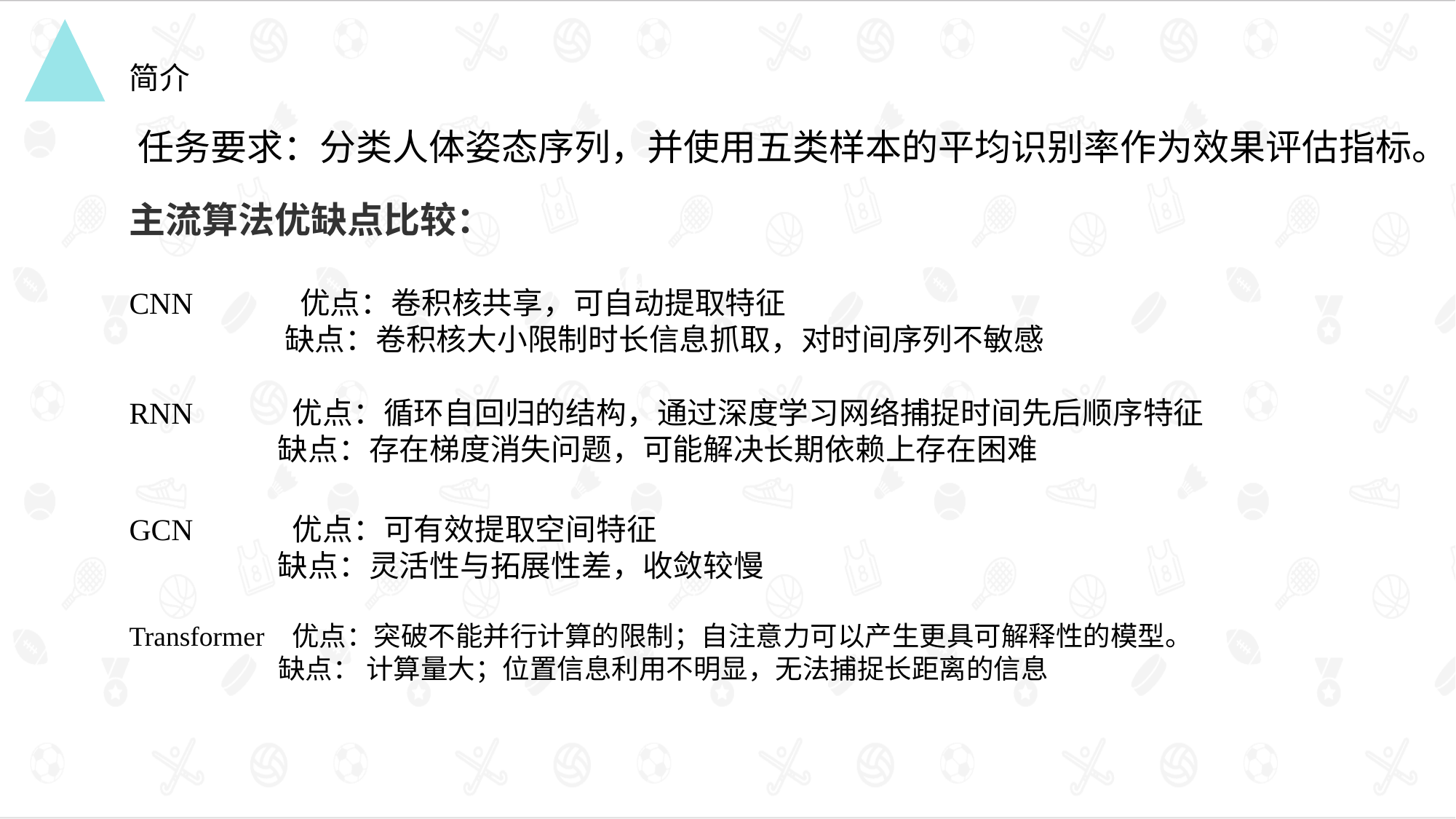

简介
任务要求：分类人体姿态序列，并使用五类样本的平均识别率作为效果评估指标。

主流算法优缺点比较：

CNN             优点：卷积核共享，可自动提取特征
                      缺点：卷积核大小限制时长信息抓取，对时间序列不敏感

RNN            优点：循环自回归的结构，通过深度学习网络捕捉时间先后顺序特征
                     缺点：存在梯度消失问题，可能解决长期依赖上存在困难

GCN            优点：可有效提取空间特征
                     缺点：灵活性与拓展性差，收敛较慢

Transformer   优点：突破不能并行计算的限制；自注意力可以产生更具可解释性的模型。
                       缺点： 计算量大；位置信息利用不明显，无法捕捉长距离的信息
01
02
03
04